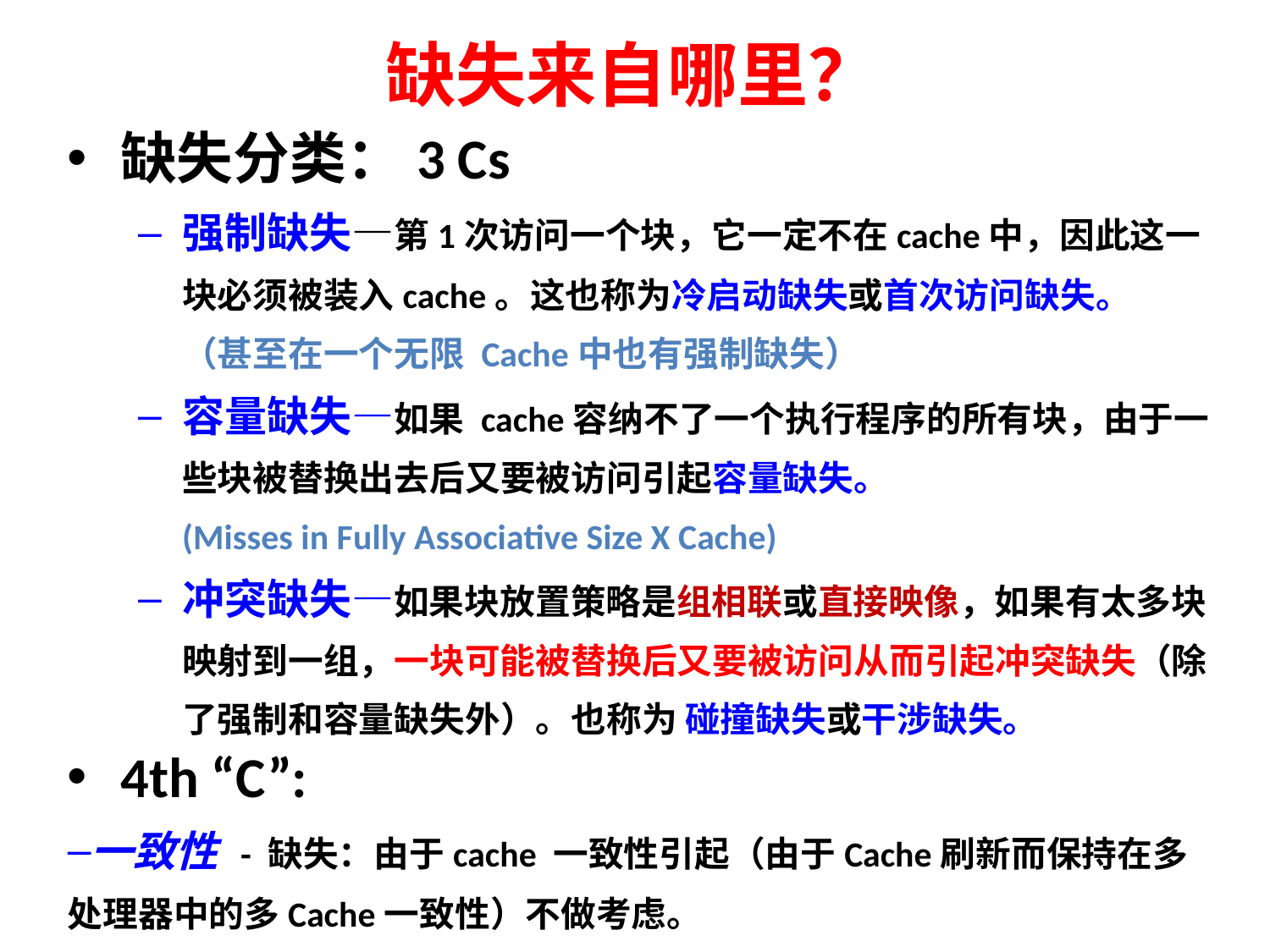

# 缺失来自哪里？
缺失分类：3 Cs
强制缺失—第1次访问一个块，它一定不在cache中，因此这一块必须被装入cache。这也称为冷启动缺失或首次访问缺失。
（甚至在一个无限 Cache中也有强制缺失）
容量缺失—如果 cache容纳不了一个执行程序的所有块，由于一些块被替换出去后又要被访问引起容量缺失。
(Misses in Fully Associative Size X Cache)
冲突缺失—如果块放置策略是组相联或直接映像，如果有太多块映射到一组，一块可能被替换后又要被访问从而引起冲突缺失（除了强制和容量缺失外）。也称为 碰撞缺失或干涉缺失。
4th “C”:
一致性  - 缺失：由于cache 一致性引起（由于Cache刷新而保持在多处理器中的多Cache一致性）不做考虑。
4